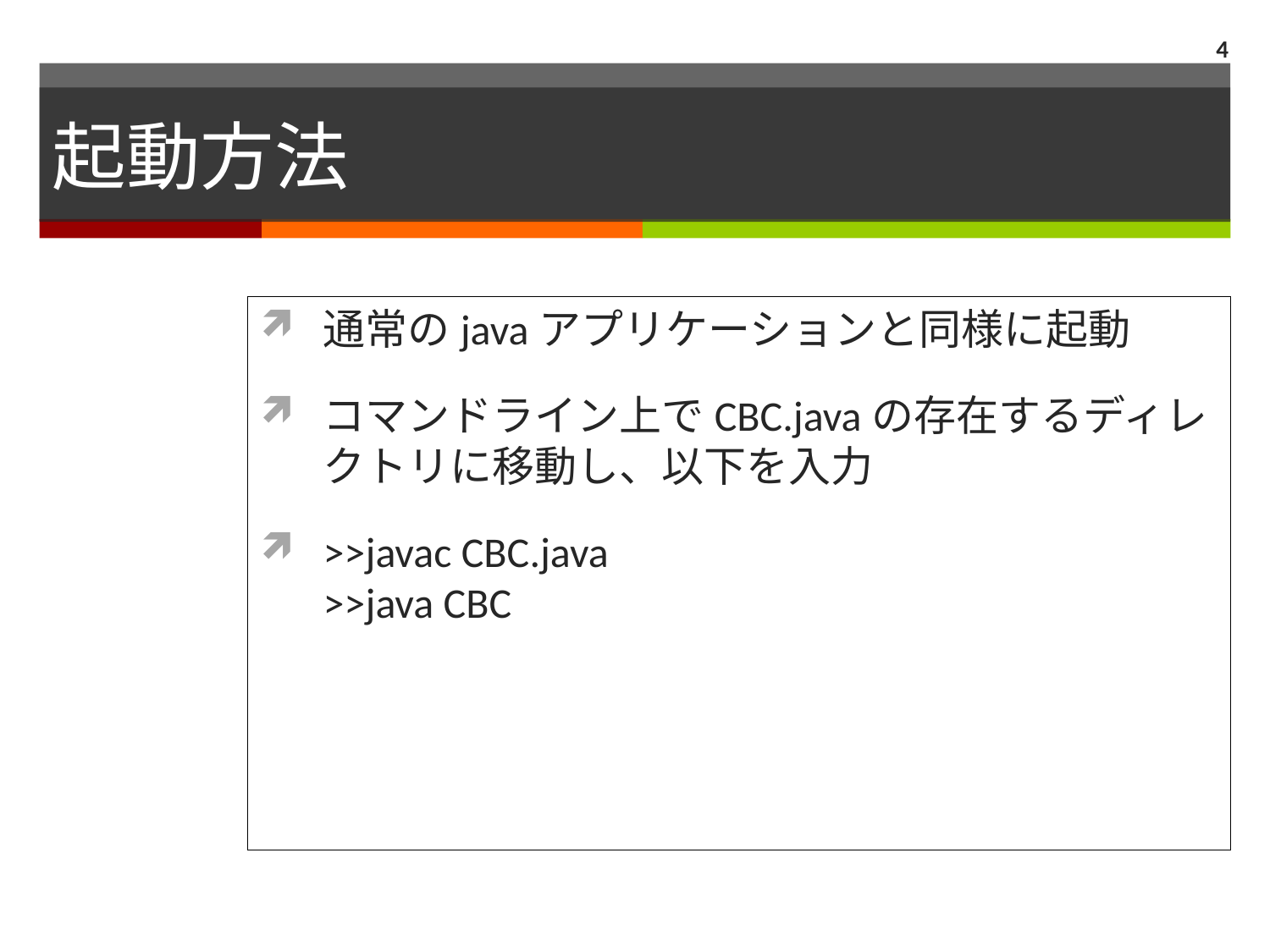

4
# 起動方法
通常のjavaアプリケーションと同様に起動
コマンドライン上でCBC.javaの存在するディレクトリに移動し、以下を入力
>>javac CBC.java
>>java CBC